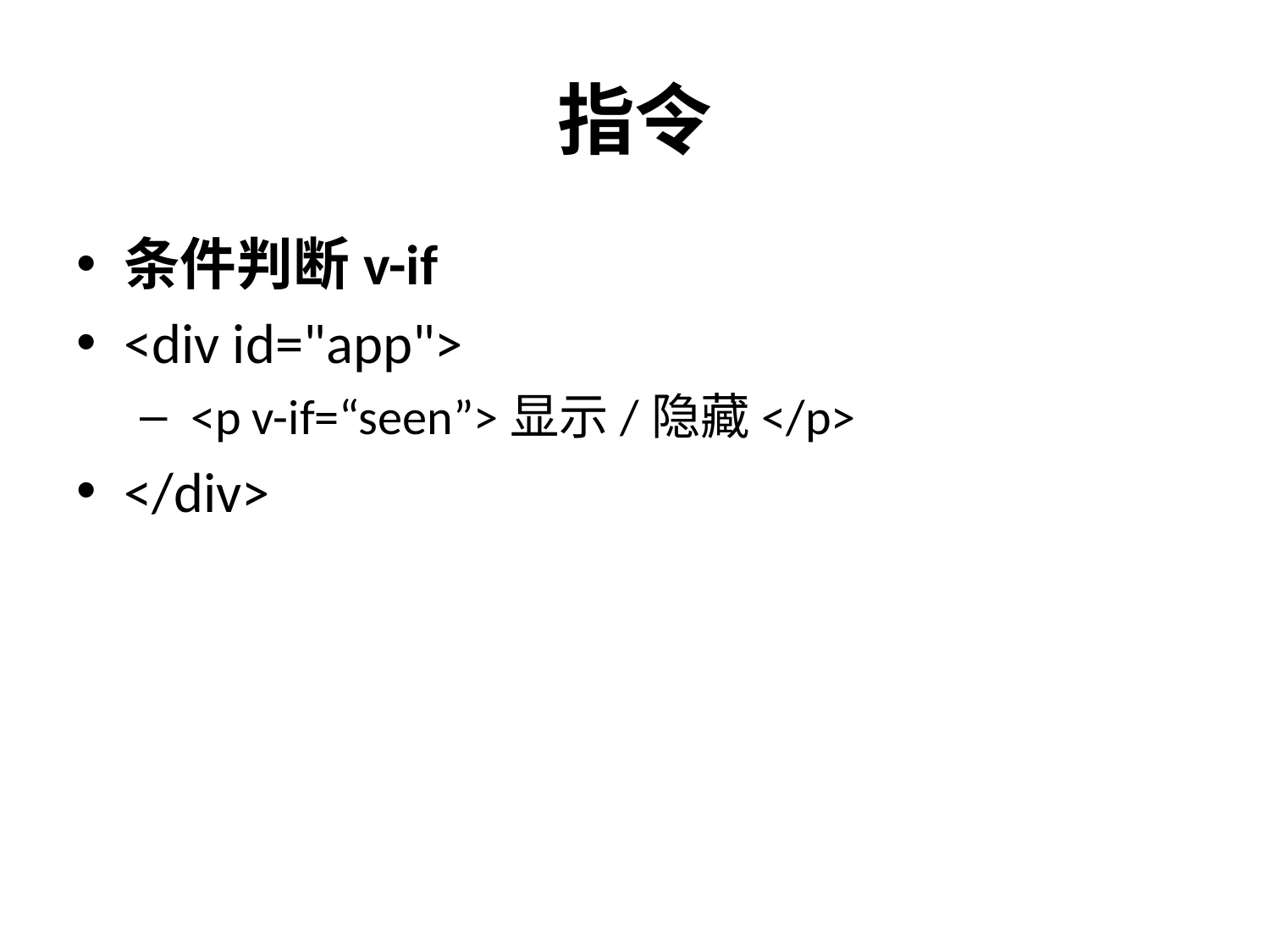

# 指令
条件判断v-if
<div id="app">
 <p v-if=“seen”>显示/隐藏</p>
</div>